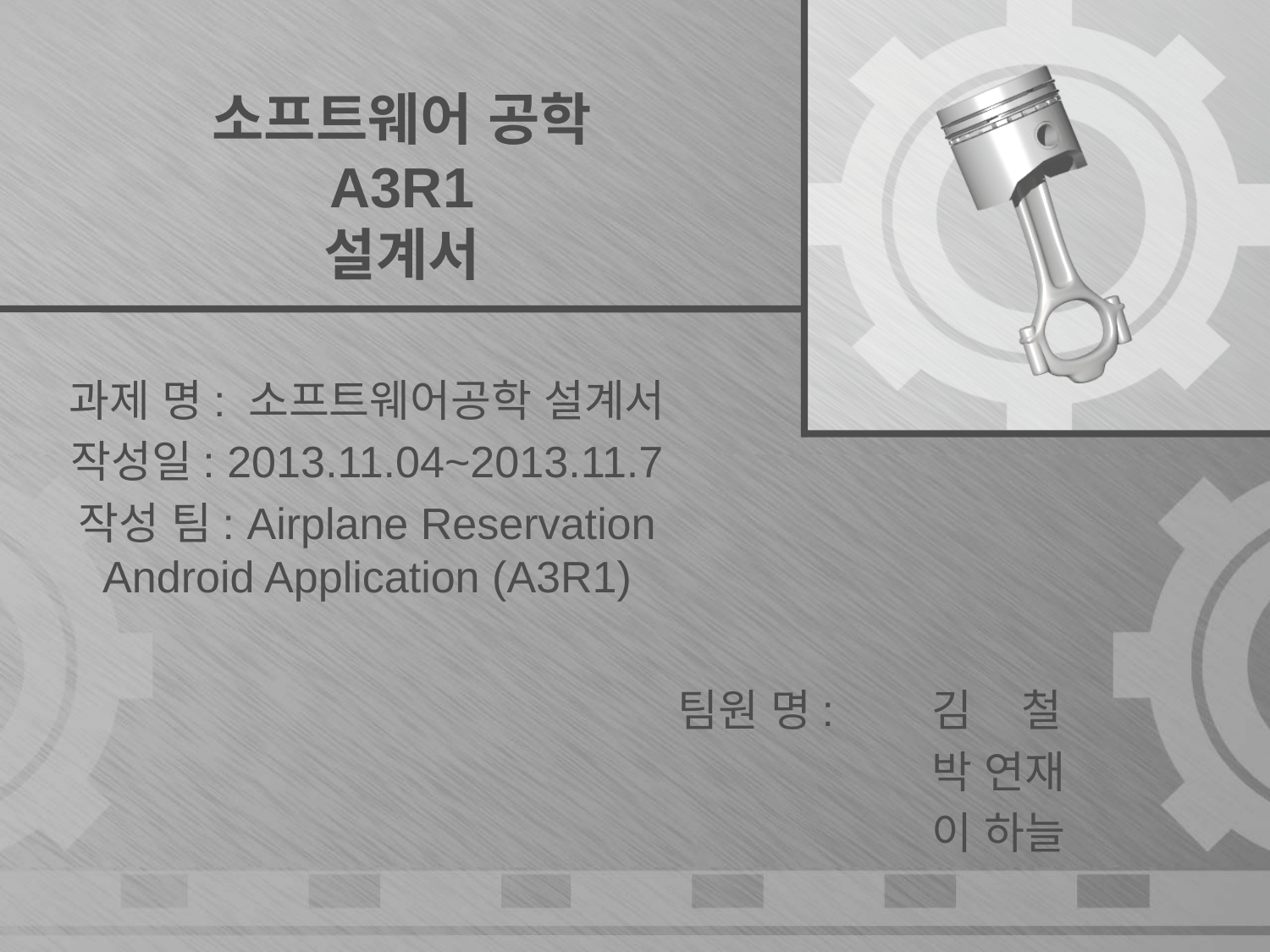

# 소프트웨어 공학 A3R1 설계서
과제 명: 소프트웨어공학 설계서
작성일: 2013.11.04~2013.11.7
작성 팀: Airplane Reservation Android Application (A3R1)
팀원 명:	김    철
		박 연재
		이 하늘